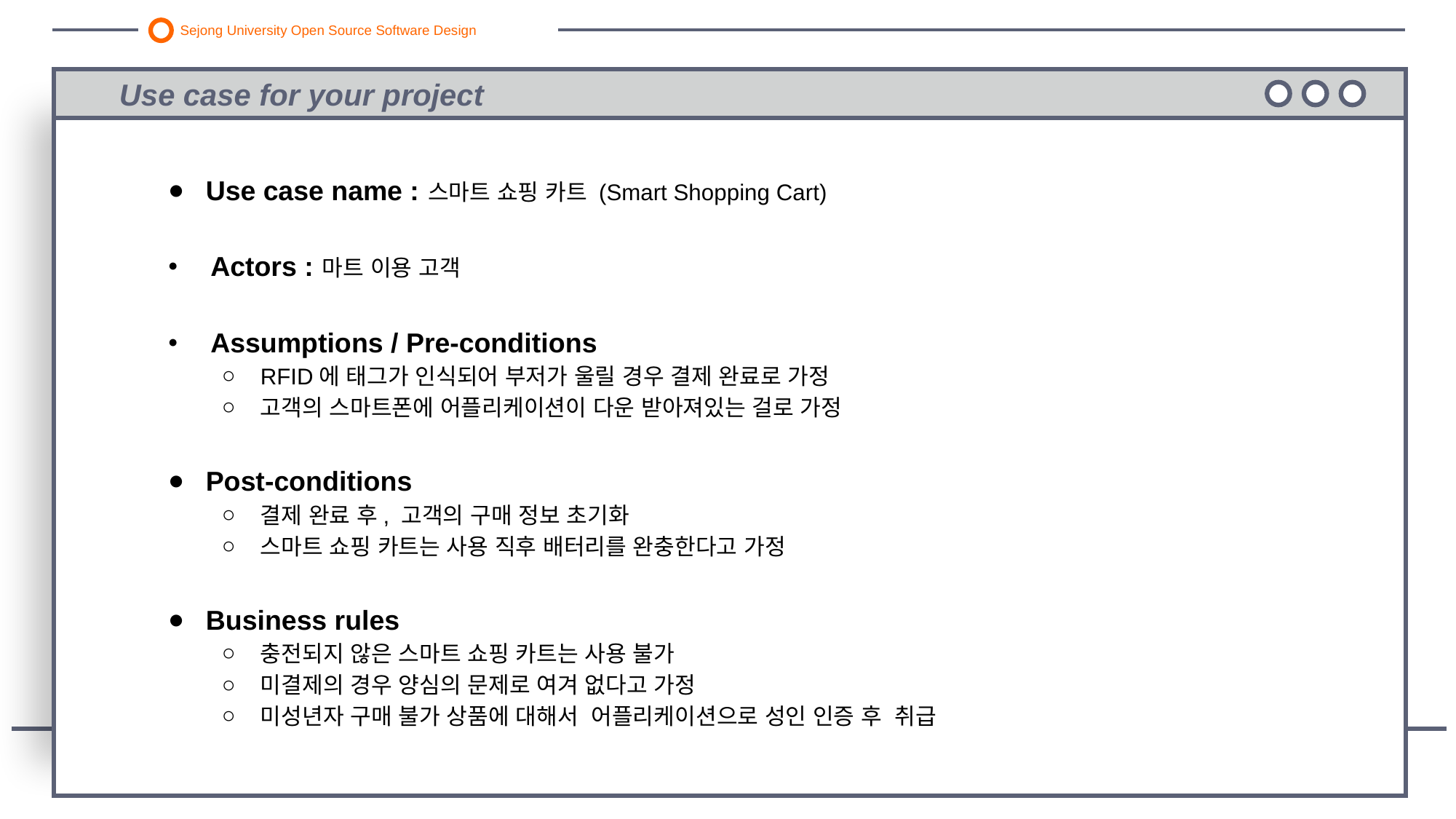

Sejong University Open Source Software Design

Use case for your project

Use case name : 스마트 쇼핑 카트 (Smart Shopping Cart)

 Actors : 마트 이용 고객

 Assumptions / Pre-conditions
RFID에 태그가 인식되어 부저가 울릴 경우 결제 완료로 가정
고객의 스마트폰에 어플리케이션이 다운 받아져있는 걸로 가정

Post-conditions
결제 완료 후, 고객의 구매 정보 초기화
스마트 쇼핑 카트는 사용 직후 배터리를 완충한다고 가정

Business rules
충전되지 않은 스마트 쇼핑 카트는 사용 불가
미결제의 경우 양심의 문제로 여겨 없다고 가정
미성년자 구매 불가 상품에 대해서  어플리케이션으로 성인 인증 후  취급